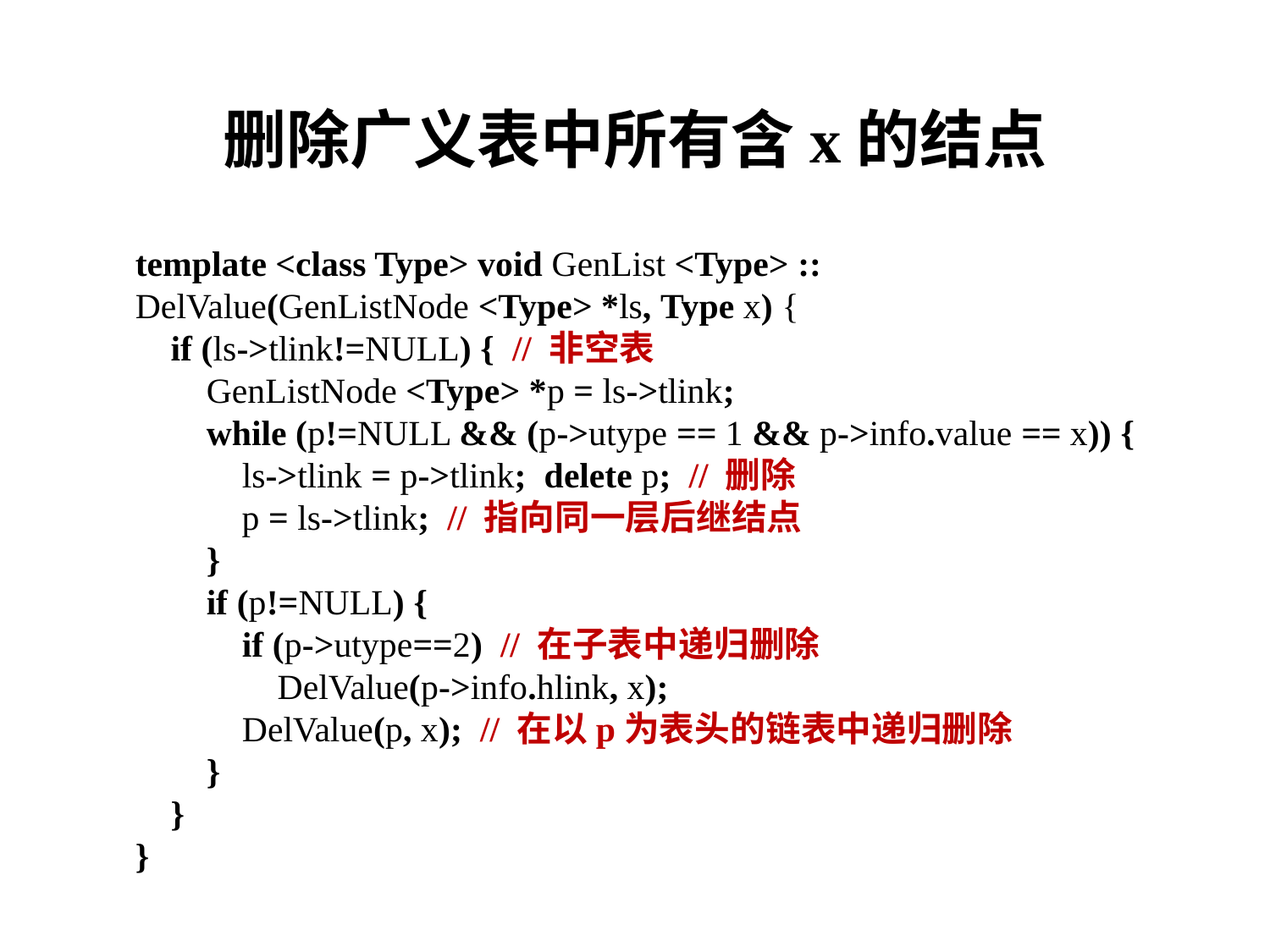

# 删除广义表中所有含x的结点
template <class Type> void GenList <Type> ::
DelValue(GenListNode <Type> *ls, Type x) {
    if (ls->tlink!=NULL) {  // 非空表
        GenListNode <Type> *p = ls->tlink;
        while (p!=NULL && (p->utype == 1 && p->info.value == x)) {
            ls->tlink = p->tlink;  delete p;  // 删除
            p = ls->tlink;  // 指向同一层后继结点
        }
        if (p!=NULL) {
            if (p->utype==2)  // 在子表中递归删除
                DelValue(p->info.hlink, x);
            DelValue(p, x);  // 在以p为表头的链表中递归删除
        }
    }
}